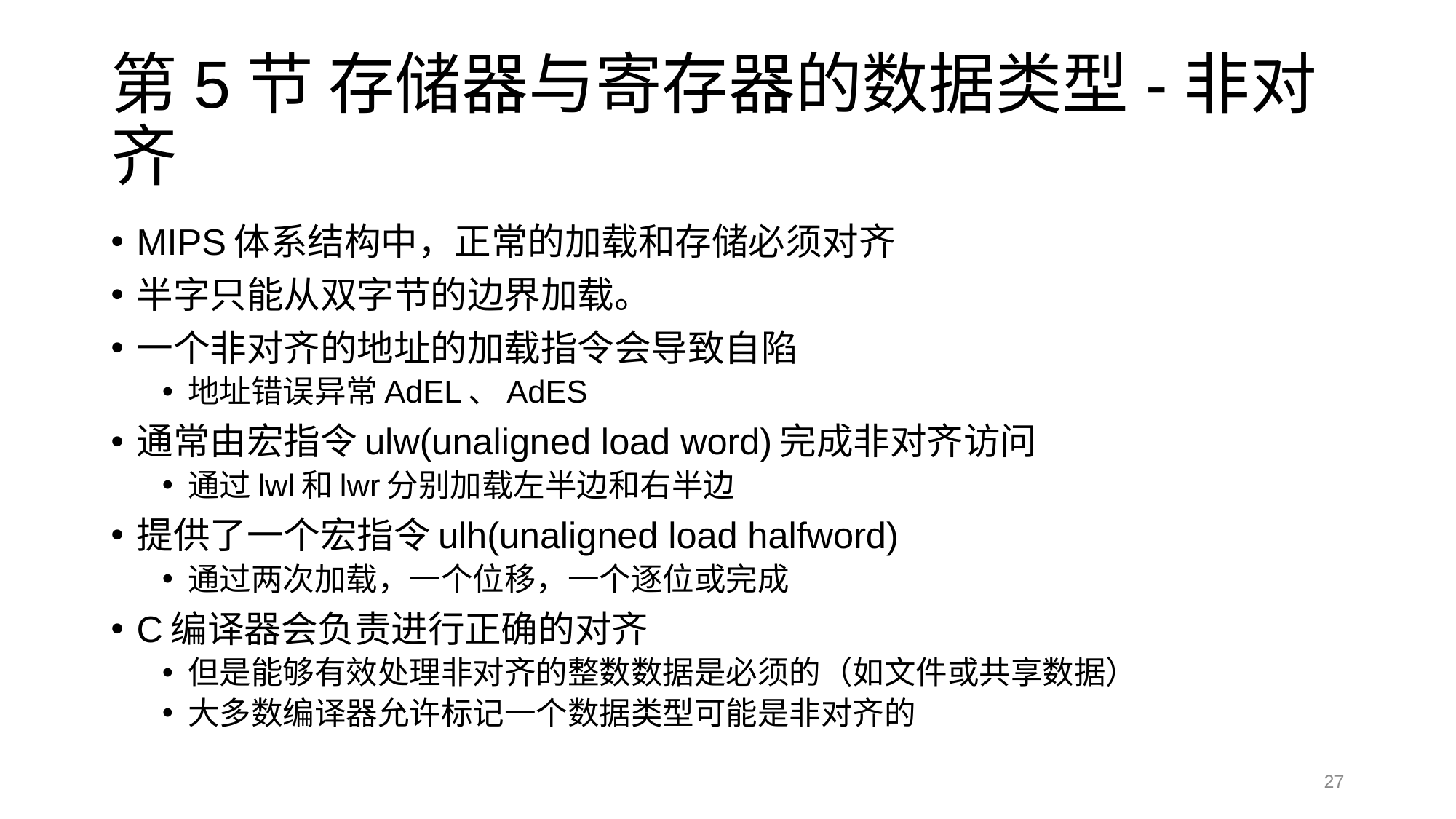

# 第5节 存储器与寄存器的数据类型-非对齐
MIPS体系结构中，正常的加载和存储必须对齐
半字只能从双字节的边界加载。
一个非对齐的地址的加载指令会导致自陷
地址错误异常AdEL、AdES
通常由宏指令ulw(unaligned load word)完成非对齐访问
通过lwl和lwr分别加载左半边和右半边
提供了一个宏指令ulh(unaligned load halfword)
通过两次加载，一个位移，一个逐位或完成
C编译器会负责进行正确的对齐
但是能够有效处理非对齐的整数数据是必须的（如文件或共享数据）
大多数编译器允许标记一个数据类型可能是非对齐的

27